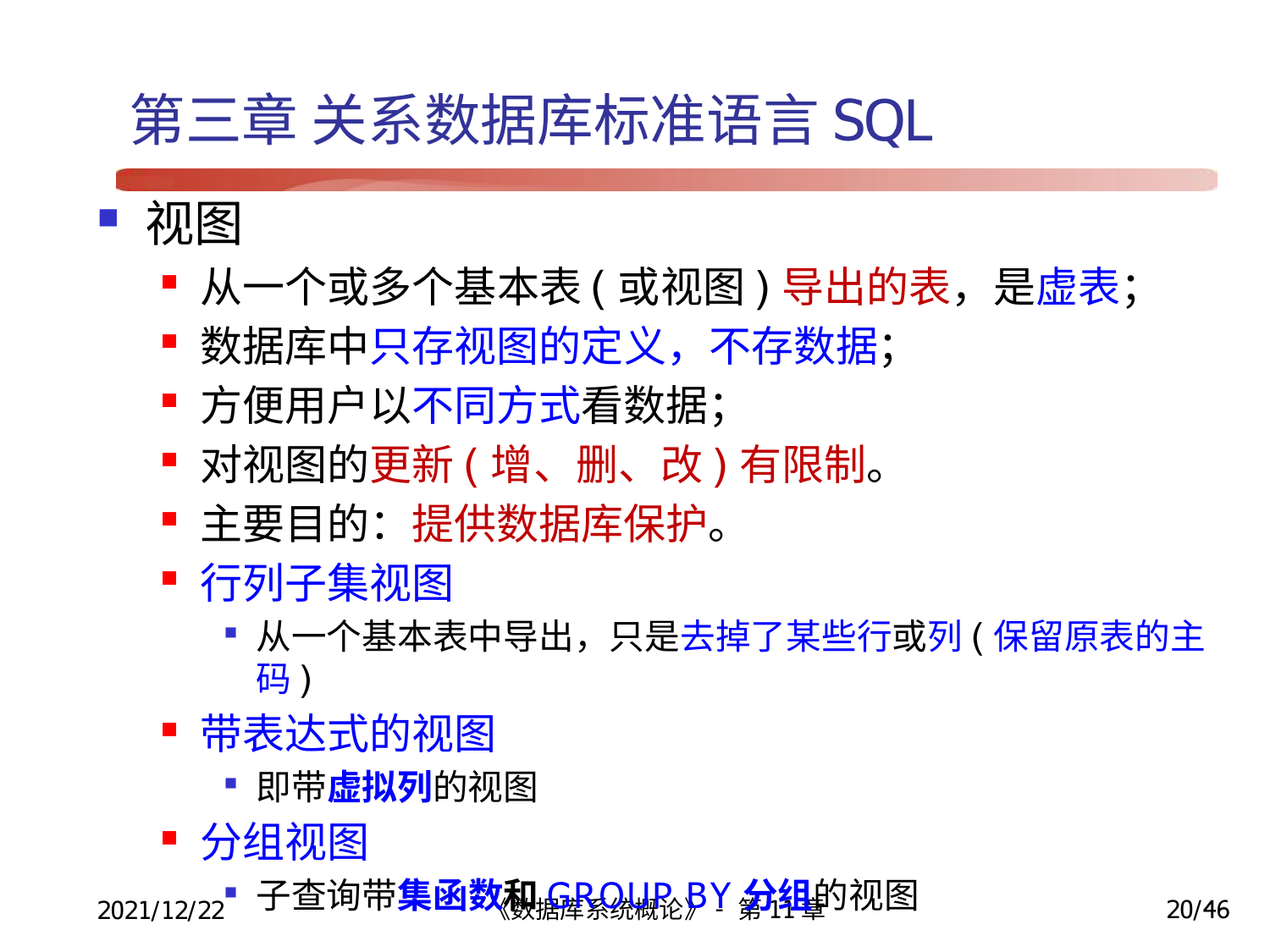

# 第三章 关系数据库标准语言SQL
视图
从一个或多个基本表(或视图)导出的表，是虚表；
数据库中只存视图的定义，不存数据；
方便用户以不同方式看数据；
对视图的更新(增、删、改)有限制。
主要目的：提供数据库保护。
行列子集视图
从一个基本表中导出，只是去掉了某些行或列(保留原表的主码)
带表达式的视图
即带虚拟列的视图
分组视图
子查询带集函数和GROUP BY分组的视图
《数据库系统概论》- 第11章
20/46
2021/12/22